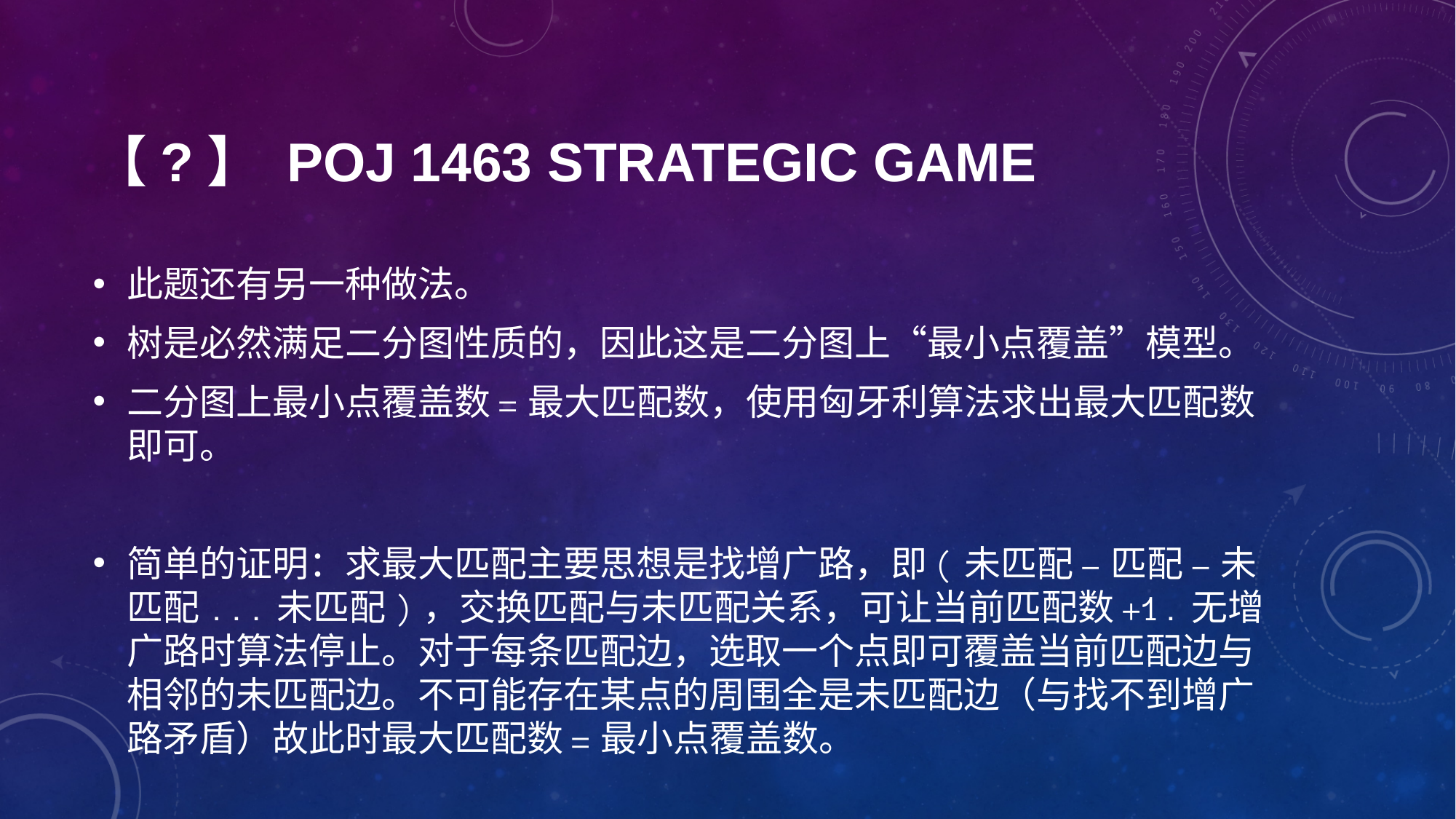

# 【?】 POJ 1463 Strategic game
此题还有另一种做法。
树是必然满足二分图性质的，因此这是二分图上“最小点覆盖”模型。
二分图上最小点覆盖数=最大匹配数，使用匈牙利算法求出最大匹配数即可。

简单的证明：求最大匹配主要思想是找增广路，即(未匹配-匹配-未匹配...未匹配)，交换匹配与未匹配关系，可让当前匹配数+1.无增广路时算法停止。对于每条匹配边，选取一个点即可覆盖当前匹配边与相邻的未匹配边。不可能存在某点的周围全是未匹配边（与找不到增广路矛盾）故此时最大匹配数=最小点覆盖数。